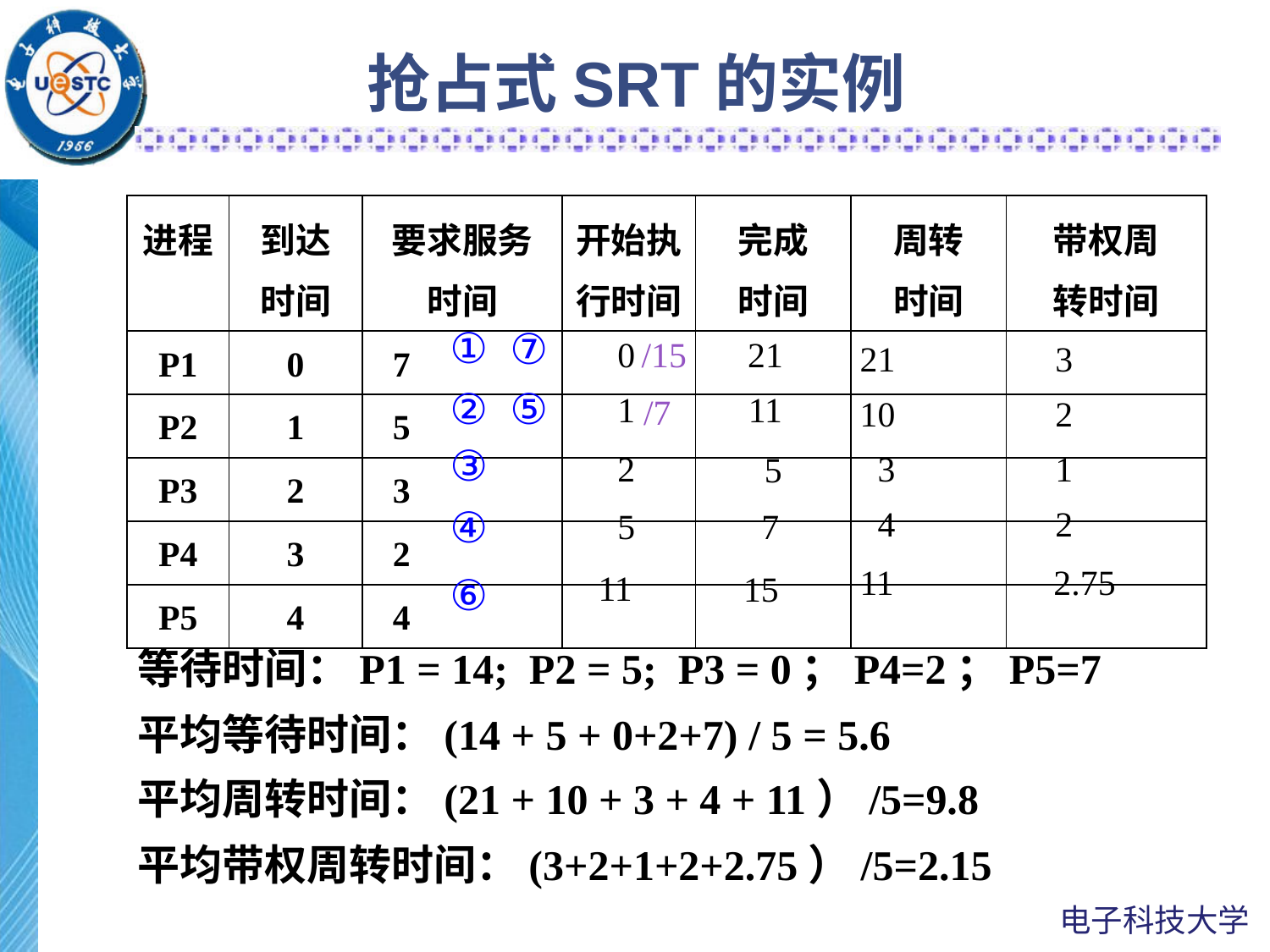

# 抢占式SRT的实例
| 进程 | 到达 时间 | 要求服务 时间 | 开始执行时间 | 完成 时间 | 周转 时间 | 带权周 转时间 |
| --- | --- | --- | --- | --- | --- | --- |
| P1 | 0 | 7 |  |  |  |  |
| P2 | 1 | 5 |  |  |  |  |
| P3 | 2 | 3 |  |  |  |  |
| P4 | 3 | 2 |  |  |  |  |
| P5 | 4 | 4 |  |  |  |  |
①
⑦
21                  3
10                  2
  3                  1
  4                  2
11                  2.75
0
/15
21
②
⑤
1
11
/7
③
2
5
④
5
7
11
15
⑥
等待时间：P1 = 14;  P2 = 5;  P3 = 0；P4=2；P5=7
平均等待时间：(14 + 5 + 0+2+7) / 5 = 5.6
平均周转时间：(21 + 10 + 3 + 4 + 11）/5=9.8
平均带权周转时间：(3+2+1+2+2.75）/5=2.15